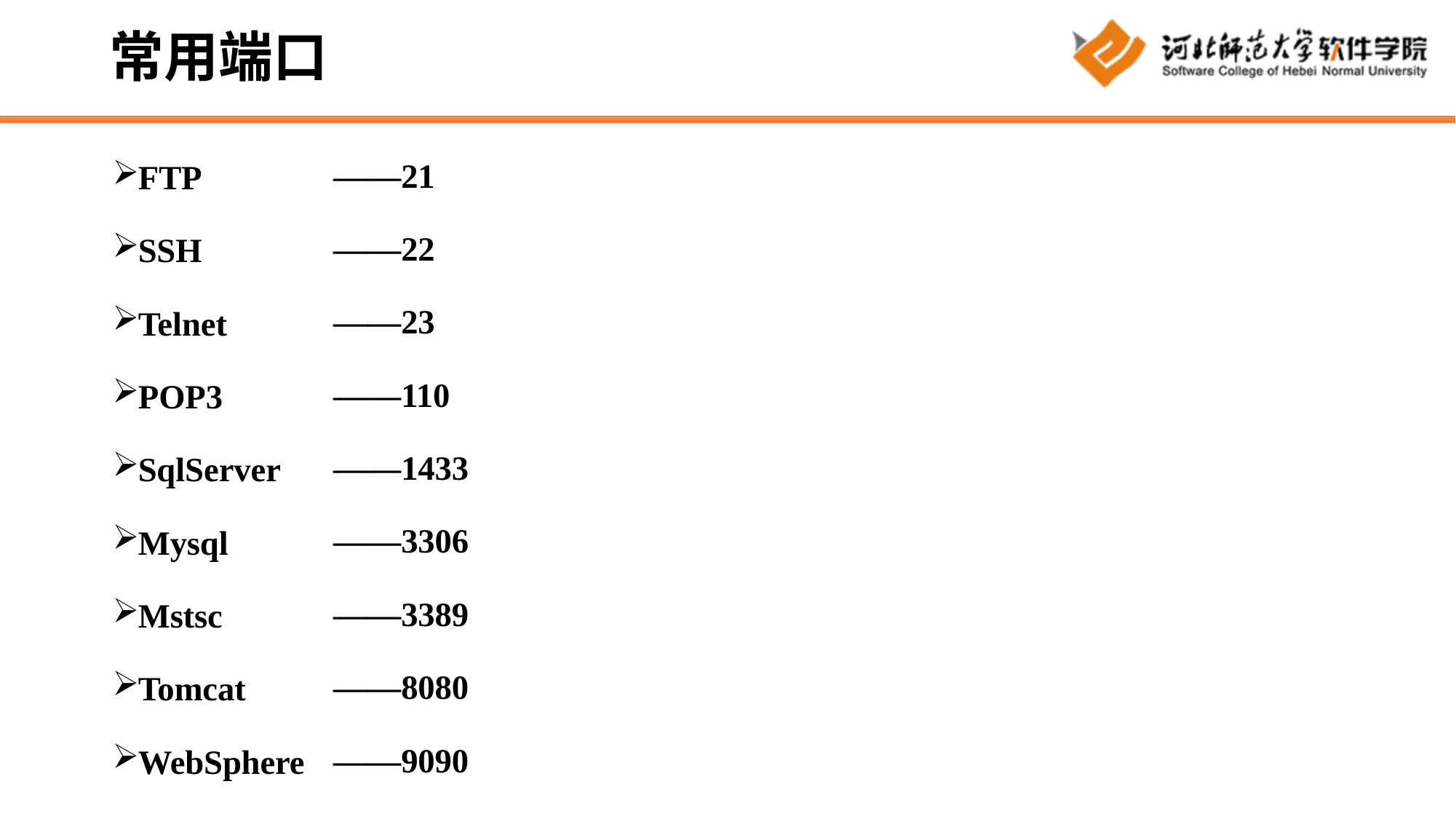

# 常用端口
——21
——22
——23
——110
——1433
——3306
——3389
——8080
——9090
FTP
SSH
Telnet
POP3
SqlServer
Mysql
Mstsc
Tomcat
WebSphere